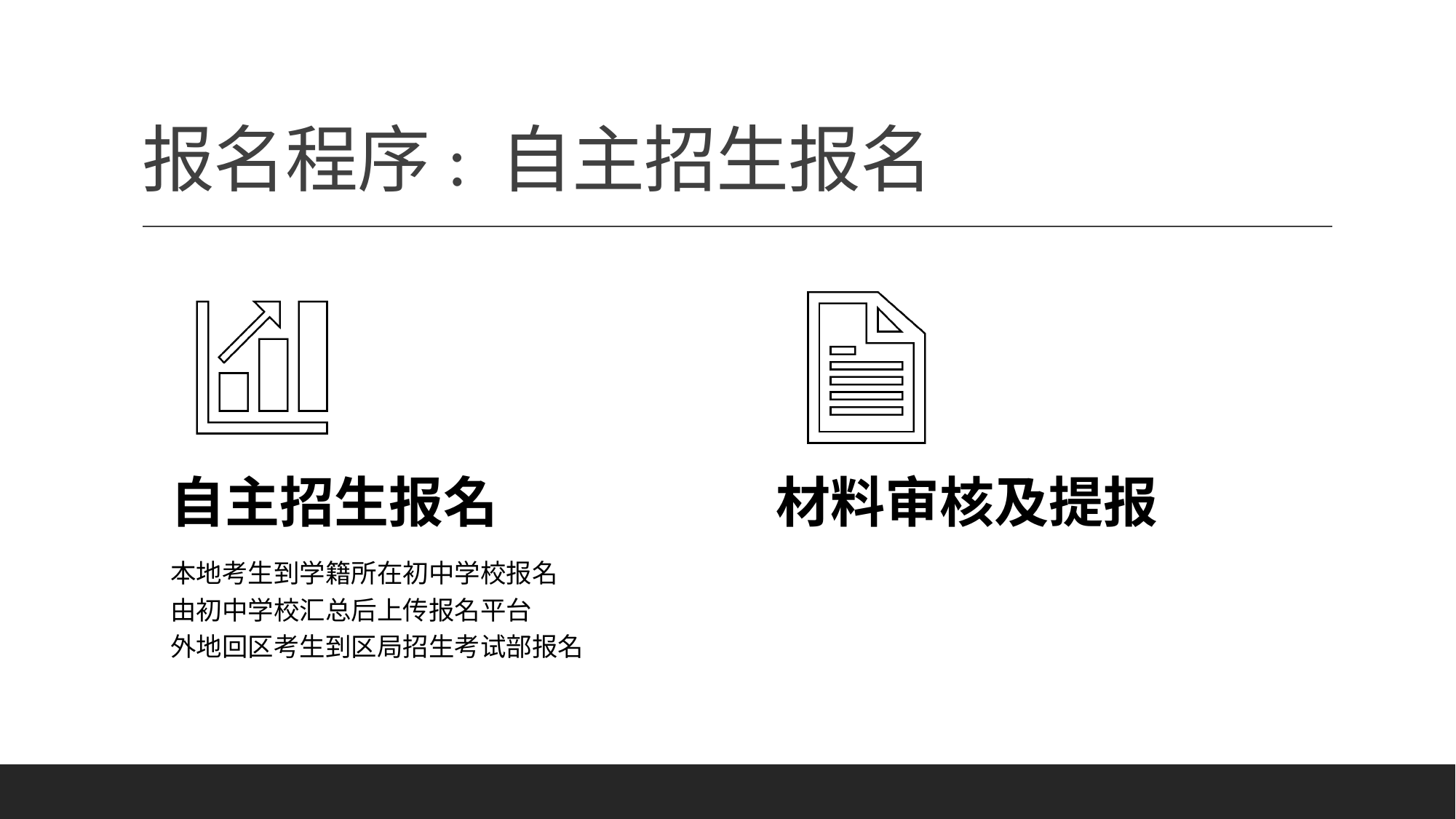

# 报名程序: 自主招生报名
自主招生报名
本地考生到学籍所在初中学校报名
由初中学校汇总后上传报名平台
外地回区考生到区局招生考试部报名
材料审核及提报